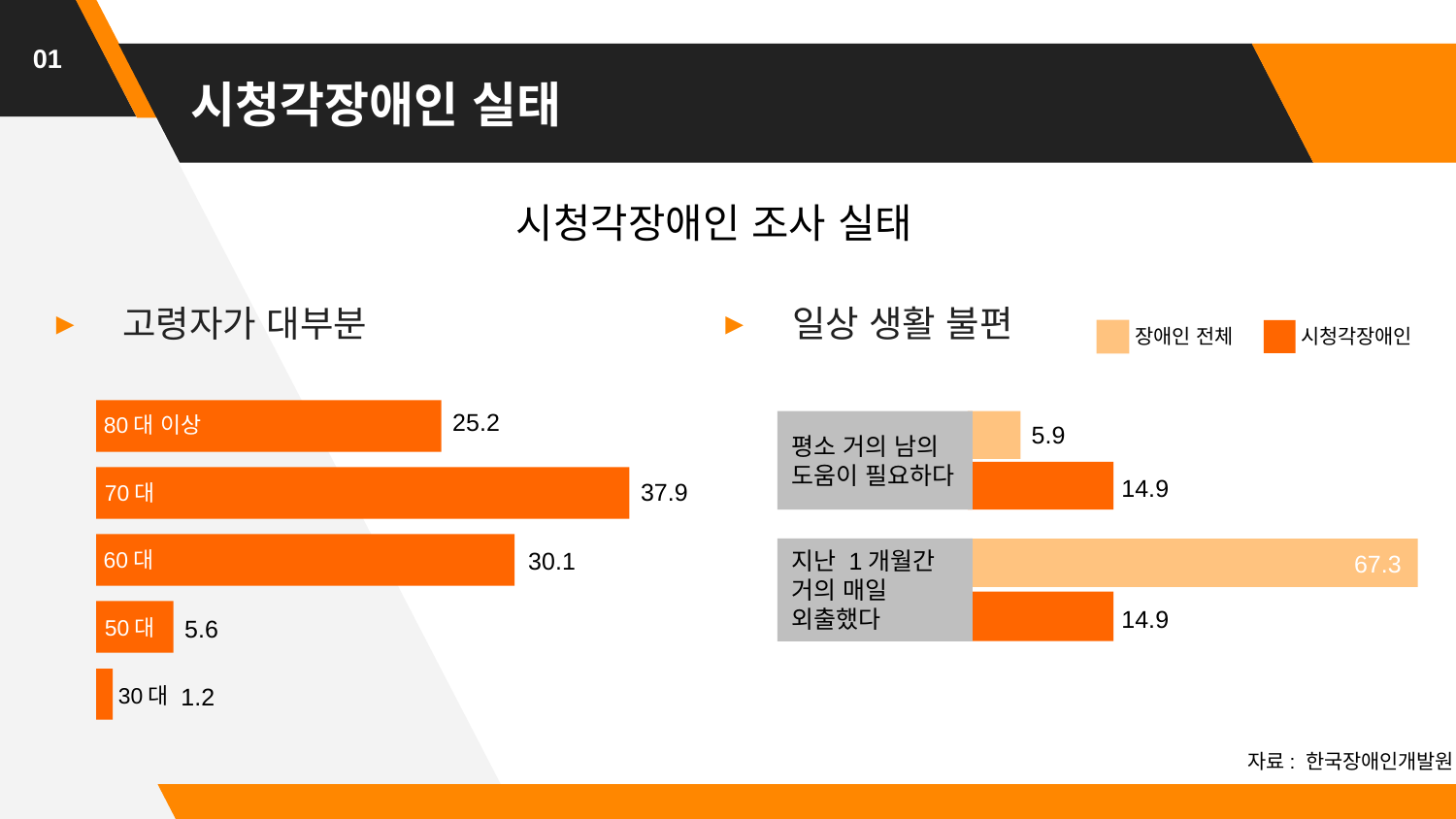

01
# 시청각장애인 실태
시청각장애인 조사 실태
고령자가 대부분

일상 생활 불편
시청각장애인
장애인 전체

25.2
80대 이상
37.9
70대
30.1
60대
5.6
50대
30대
1.2
평소 거의 남의 도움이 필요하다

5.9
14.9
지난 1개월간 거의 매일 외출했다
67.3
14.9
자료: 한국장애인개발원